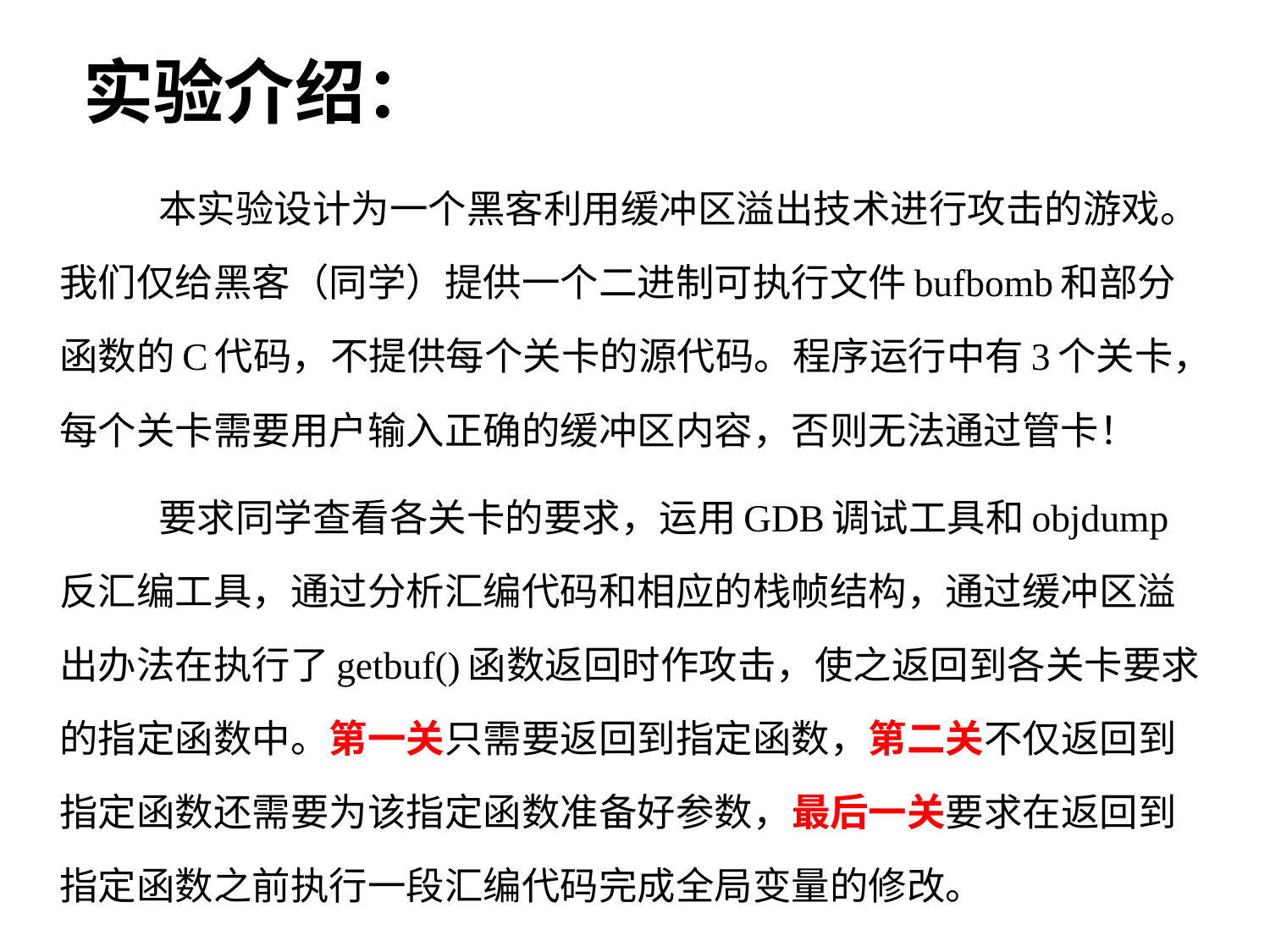

# 实验介绍：
	本实验设计为一个黑客利用缓冲区溢出技术进行攻击的游戏。我们仅给黑客（同学）提供一个二进制可执行文件bufbomb和部分函数的C代码，不提供每个关卡的源代码。程序运行中有3个关卡，每个关卡需要用户输入正确的缓冲区内容，否则无法通过管卡！
	要求同学查看各关卡的要求，运用GDB调试工具和objdump反汇编工具，通过分析汇编代码和相应的栈帧结构，通过缓冲区溢出办法在执行了getbuf()函数返回时作攻击，使之返回到各关卡要求的指定函数中。第一关只需要返回到指定函数，第二关不仅返回到指定函数还需要为该指定函数准备好参数，最后一关要求在返回到指定函数之前执行一段汇编代码完成全局变量的修改。